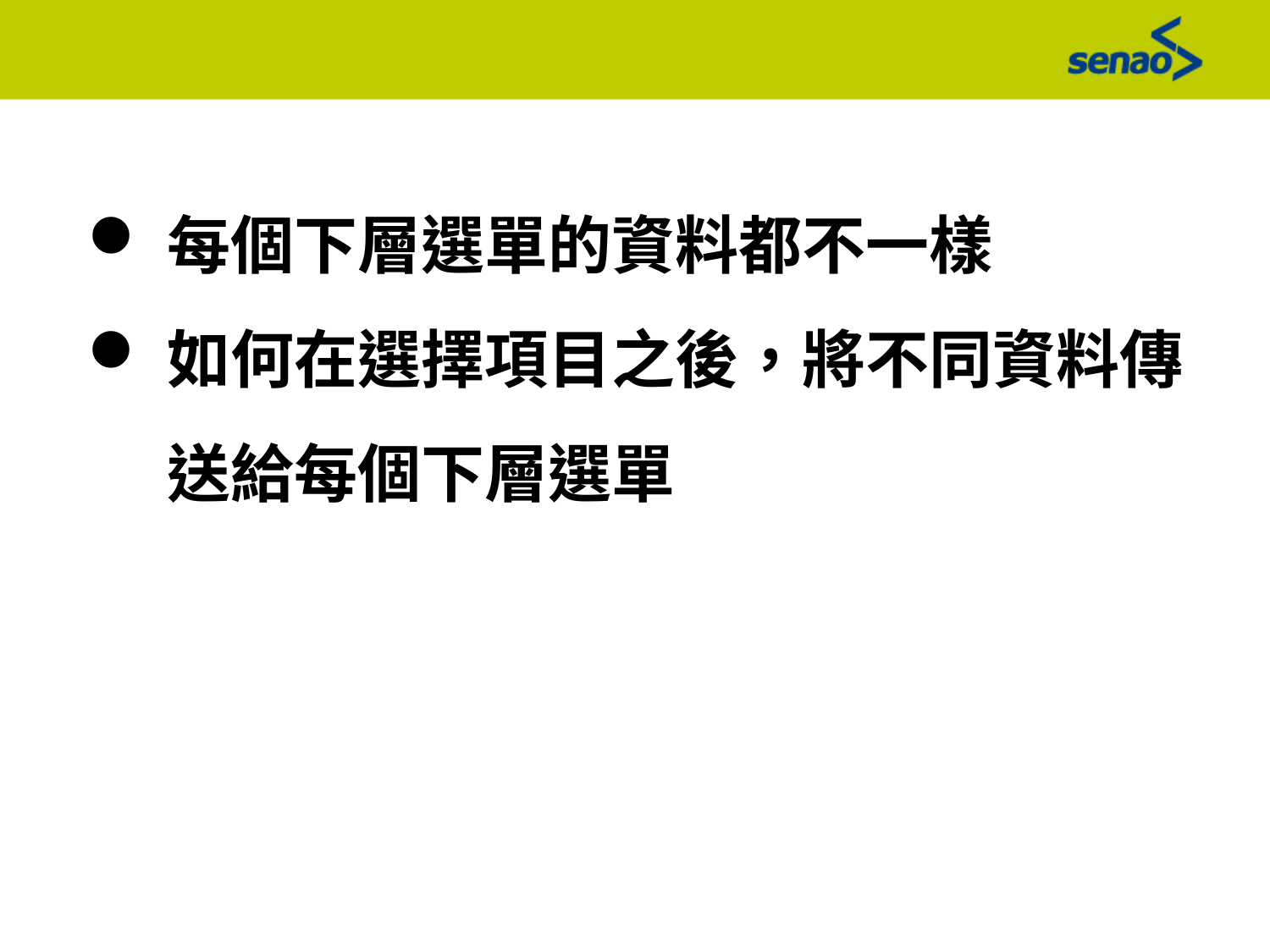

每個下層選單的資料都不一樣
如何在選擇項目之後，將不同資料傳送給每個下層選單